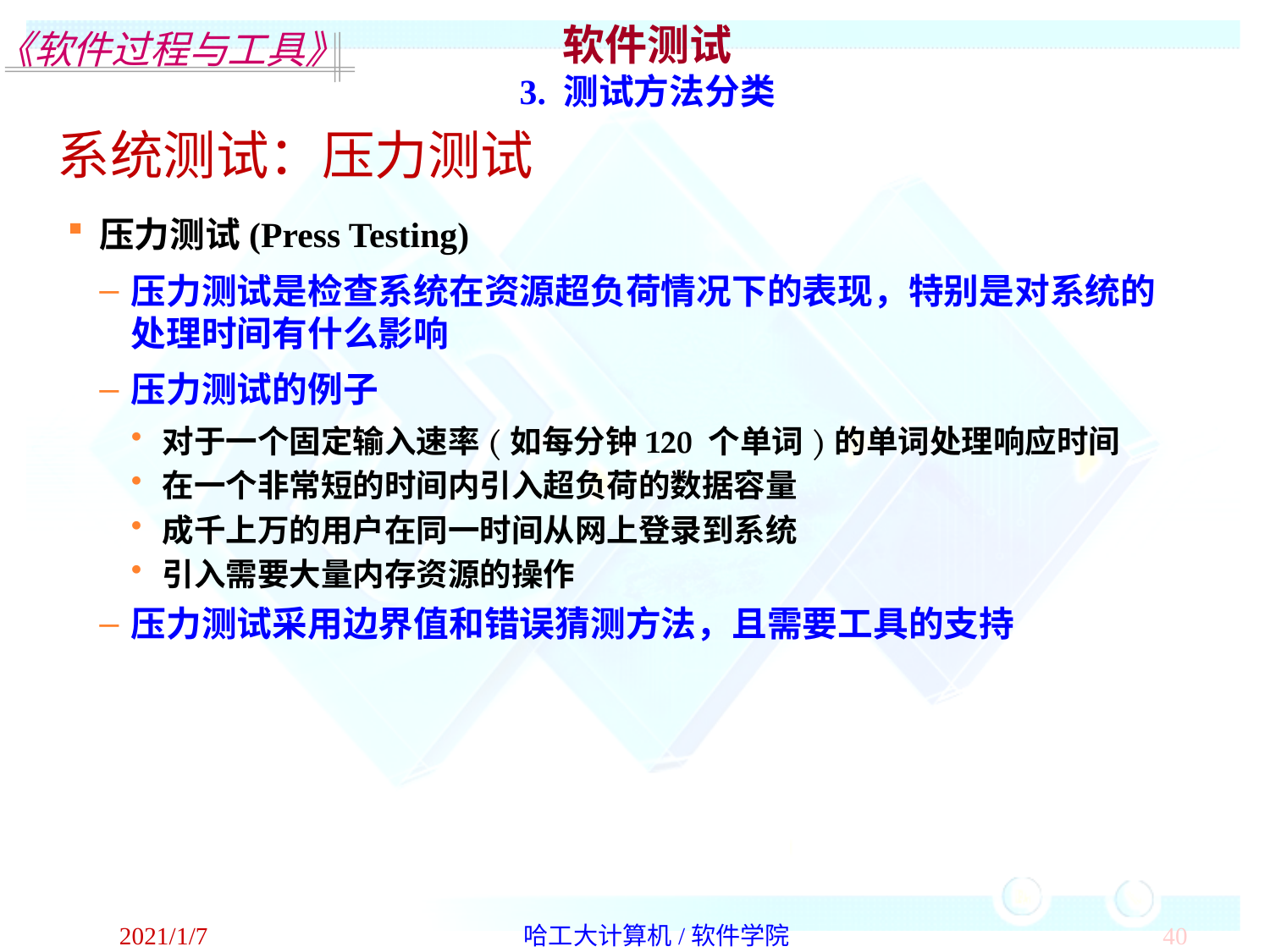

软件测试
3. 测试方法分类
系统测试：压力测试
压力测试(Press Testing)
压力测试是检查系统在资源超负荷情况下的表现，特别是对系统的处理时间有什么影响
压力测试的例子
对于一个固定输入速率(如每分钟120 个单词)的单词处理响应时间
在一个非常短的时间内引入超负荷的数据容量
成千上万的用户在同一时间从网上登录到系统
引入需要大量内存资源的操作
压力测试采用边界值和错误猜测方法，且需要工具的支持